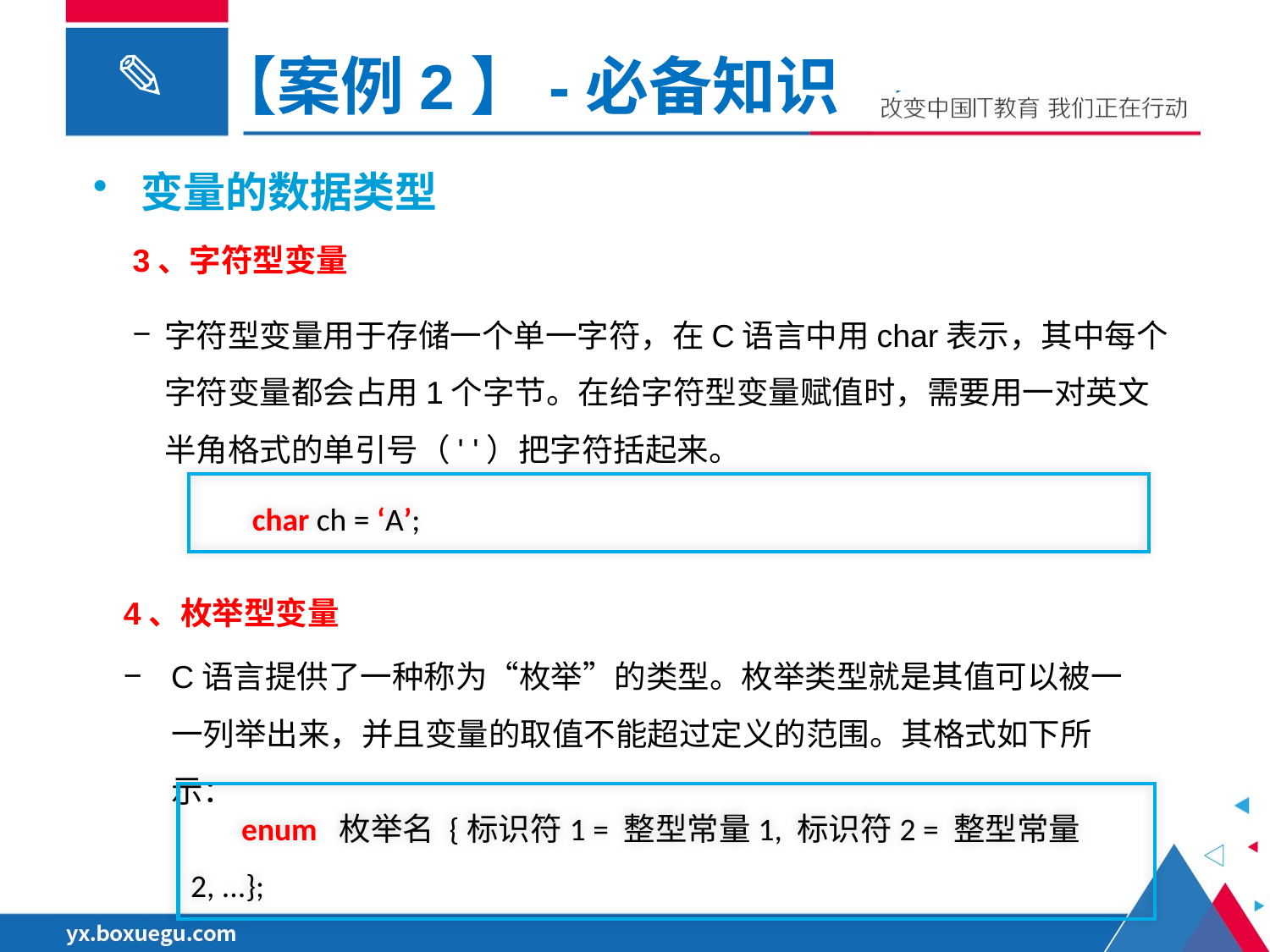

【案例2】-必备知识
变量的数据类型
3、字符型变量
字符型变量用于存储一个单一字符，在C语言中用char表示，其中每个字符变量都会占用1个字节。在给字符型变量赋值时，需要用一对英文半角格式的单引号（' '）把字符括起来。
   char ch = ‘A’;

4、枚举型变量
C语言提供了一种称为“枚举”的类型。枚举类型就是其值可以被一一列举出来，并且变量的取值不能超过定义的范围。其格式如下所示：
   enum  枚举名 {标识符1 = 整型常量1, 标识符2 = 整型常量2, ...};